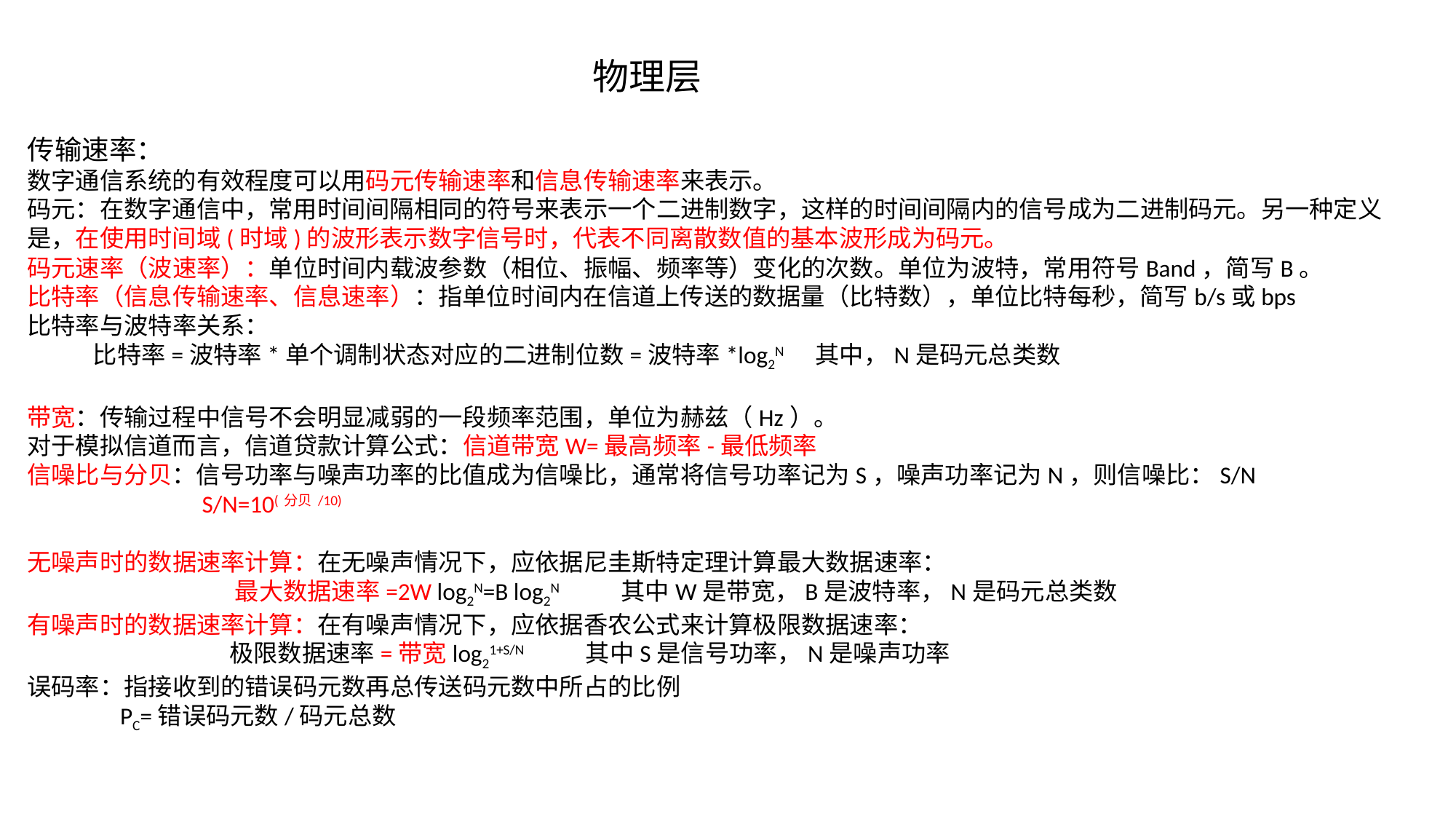

物理层
传输速率：
数字通信系统的有效程度可以用码元传输速率和信息传输速率来表示。
码元：在数字通信中，常用时间间隔相同的符号来表示一个二进制数字，这样的时间间隔内的信号成为二进制码元。另一种定义是，在使用时间域(时域)的波形表示数字信号时，代表不同离散数值的基本波形成为码元。
码元速率（波速率）：单位时间内载波参数（相位、振幅、频率等）变化的次数。单位为波特，常用符号Band，简写B。
比特率（信息传输速率、信息速率）：指单位时间内在信道上传送的数据量（比特数），单位比特每秒，简写b/s或bps
比特率与波特率关系：
           比特率=波特率*单个调制状态对应的二进制位数=波特率*log2N      其中，N是码元总类数

带宽：传输过程中信号不会明显减弱的一段频率范围，单位为赫兹（Hz）。
对于模拟信道而言，信道贷款计算公式：信道带宽W=最高频率-最低频率
信噪比与分贝：信号功率与噪声功率的比值成为信噪比，通常将信号功率记为S，噪声功率记为N，则信噪比：S/N
                                S/N=10(分贝/10)

无噪声时的数据速率计算：在无噪声情况下，应依据尼圭斯特定理计算最大数据速率：
                                     最大数据速率=2W log2N=B log2N                  其中W是带宽，B是波特率，N是码元总类数
有噪声时的数据速率计算：在有噪声情况下，应依据香农公式来计算极限数据速率：
                                    极限数据速率=带宽log21+S/N                  其中S是信号功率，N是噪声功率
误码率：指接收到的错误码元数再总传送码元数中所占的比例
                 PC=错误码元数/码元总数